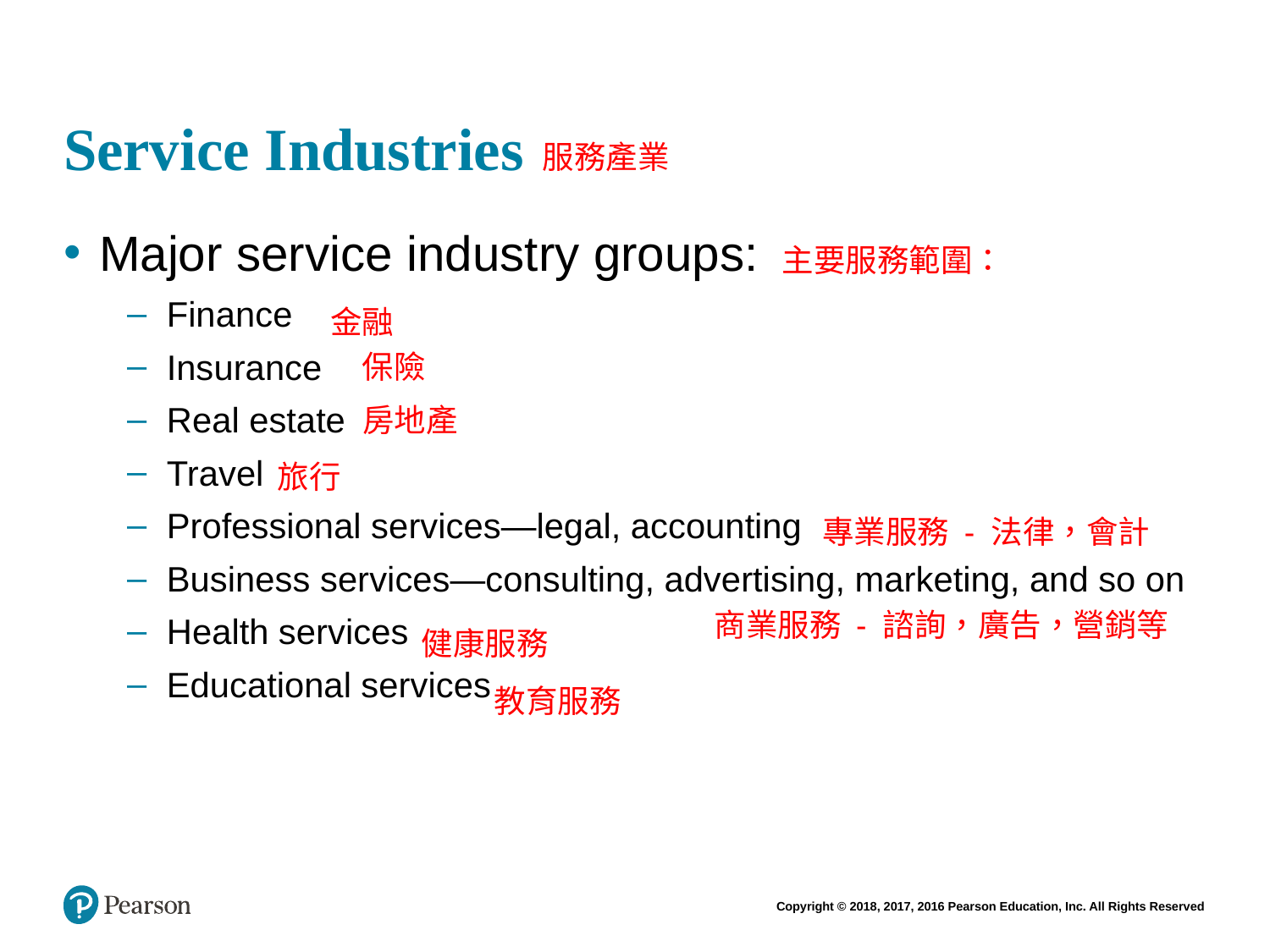

# Service Industries
服務產業
Major service industry groups:
Finance
Insurance
Real estate
Travel
Professional services—legal, accounting
Business services—consulting, advertising, marketing, and so on
Health services
Educational services
主要服務範圍：
金融
保險
房地產
旅行
專業服務 - 法律，會計
商業服務 - 諮詢，廣告，營銷等
健康服務
教育服務